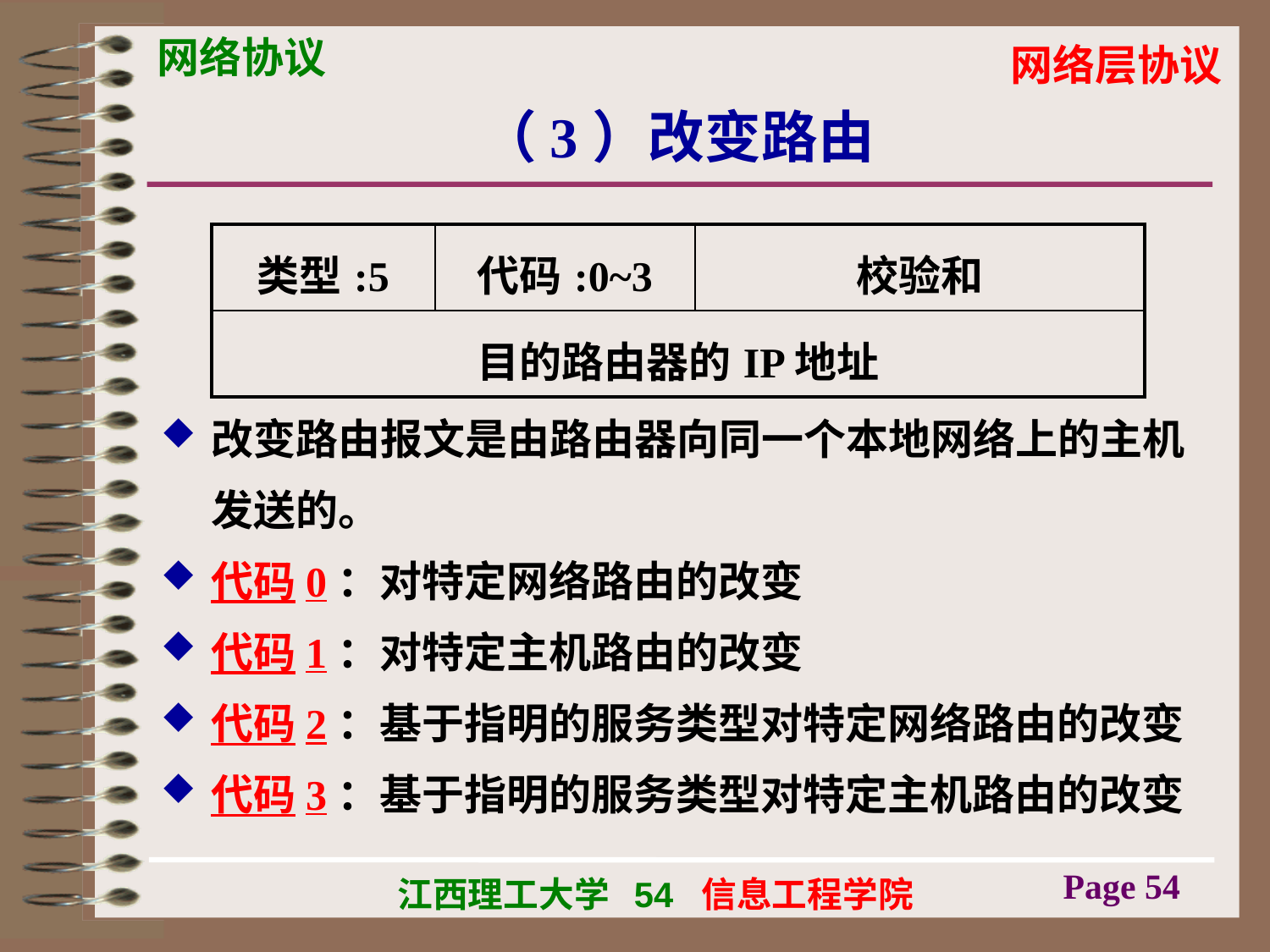

# （3）改变路由
| 类型:5 | 代码:0~3 | 校验和 |
| --- | --- | --- |
| 目的路由器的IP地址 |  |  |
改变路由报文是由路由器向同一个本地网络上的主机发送的。
代码0：对特定网络路由的改变
代码1：对特定主机路由的改变
代码2：基于指明的服务类型对特定网络路由的改变
代码3：基于指明的服务类型对特定主机路由的改变
Page 54